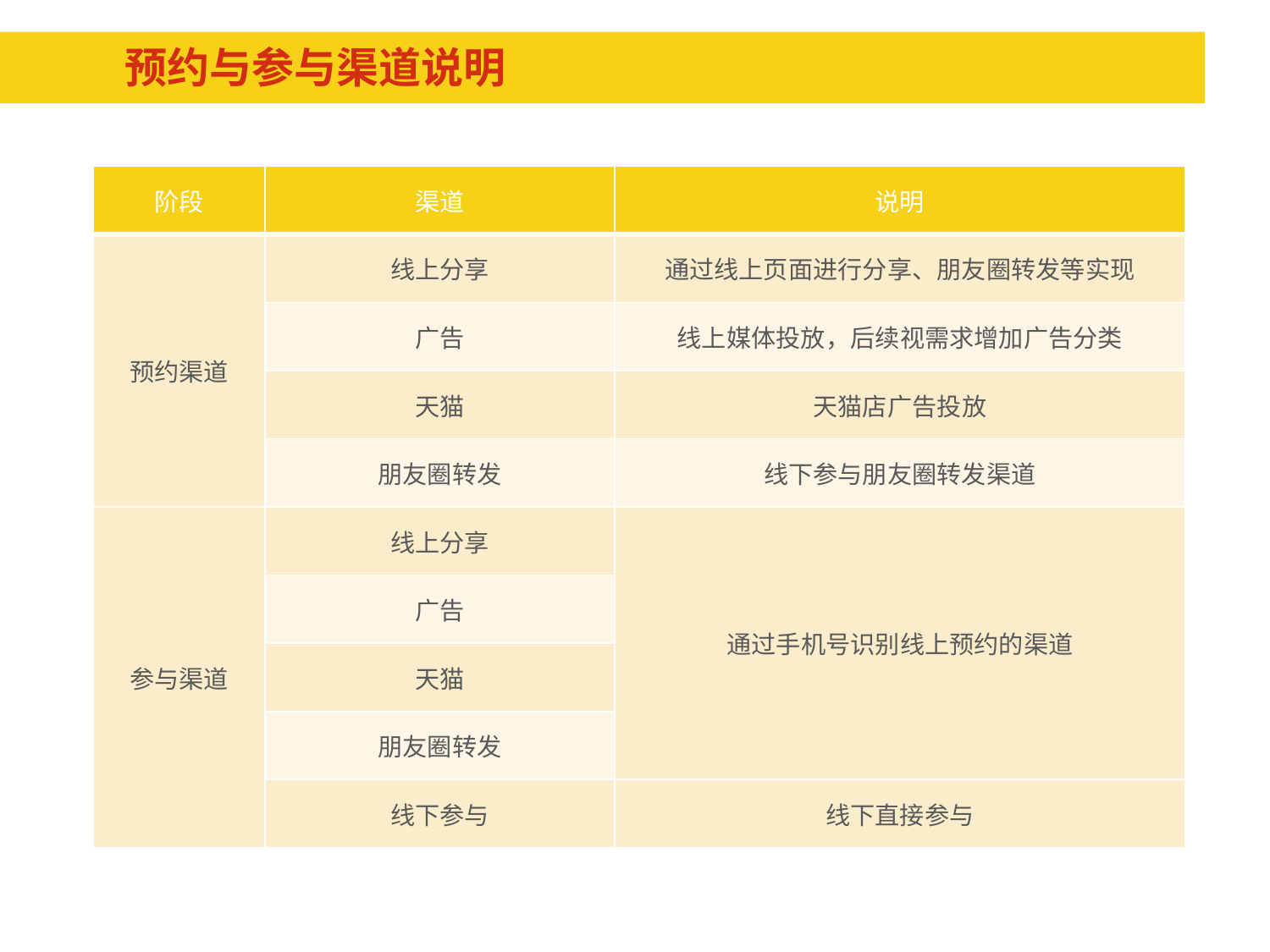

# 预约与参与渠道说明
| 阶段 | 渠道 | 说明 |
| --- | --- | --- |
| 预约渠道 | 线上分享 | 通过线上页面进行分享、朋友圈转发等实现 |
|  | 广告 | 线上媒体投放，后续视需求增加广告分类 |
|  | 天猫 | 天猫店广告投放 |
|  | 朋友圈转发 | 线下参与朋友圈转发渠道 |
| 参与渠道 | 线上分享 | 通过手机号识别线上预约的渠道 |
|  | 广告 |  |
|  | 天猫 |  |
|  | 朋友圈转发 |  |
|  | 线下参与 | 线下直接参与 |